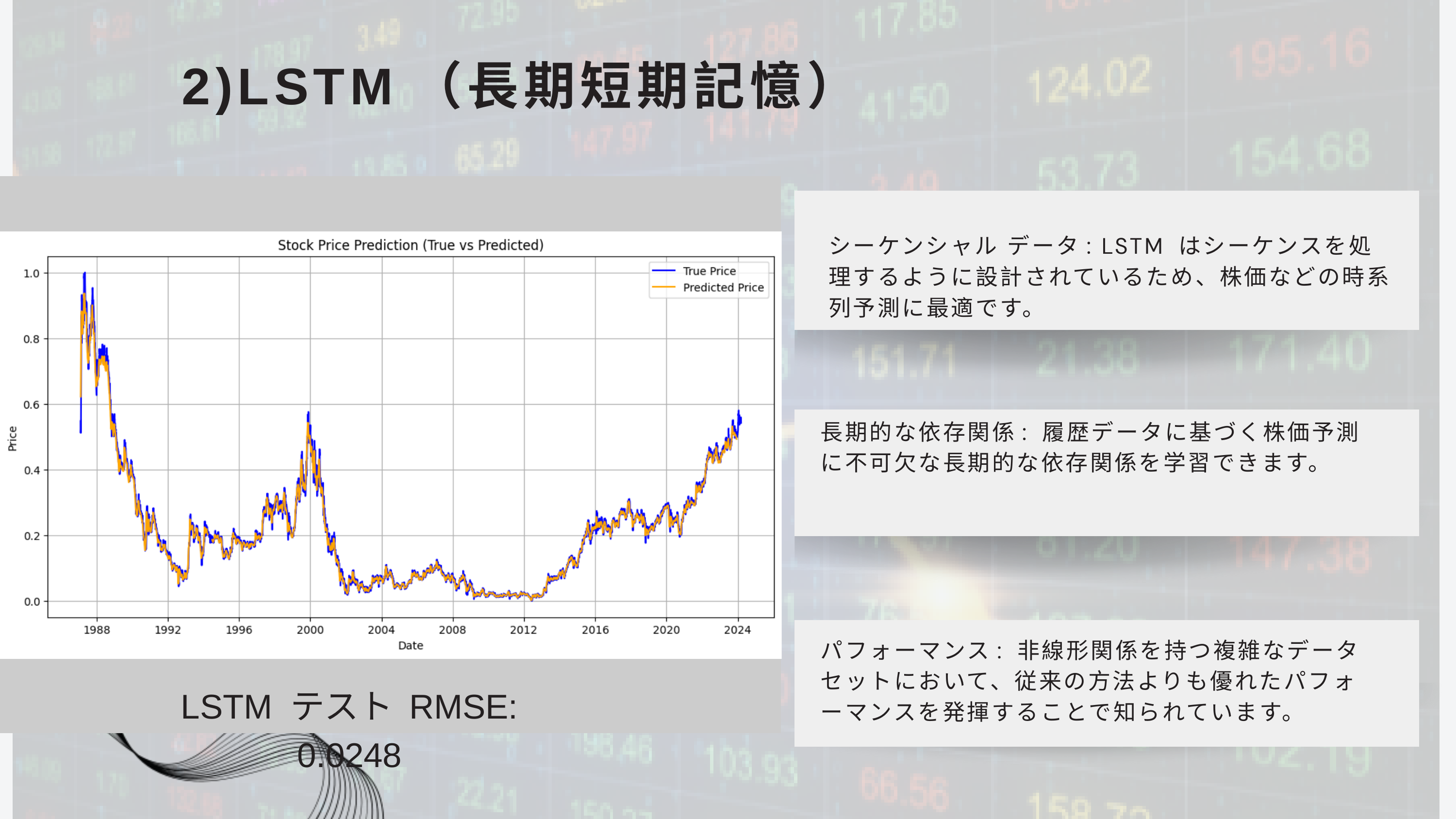

2)LSTM（長期短期記憶）

シーケンシャル データ: LSTM はシーケンスを処理するように設計されているため、株価などの時系列予測に最適です。

長期的な依存関係: 履歴データに基づく株価予測に不可欠な長期的な依存関係を学習できます。

パフォーマンス: 非線形関係を持つ複雑なデータセットにおいて、従来の方法よりも優れたパフォーマンスを発揮することで知られています。
LSTM テスト RMSE: 0.0248